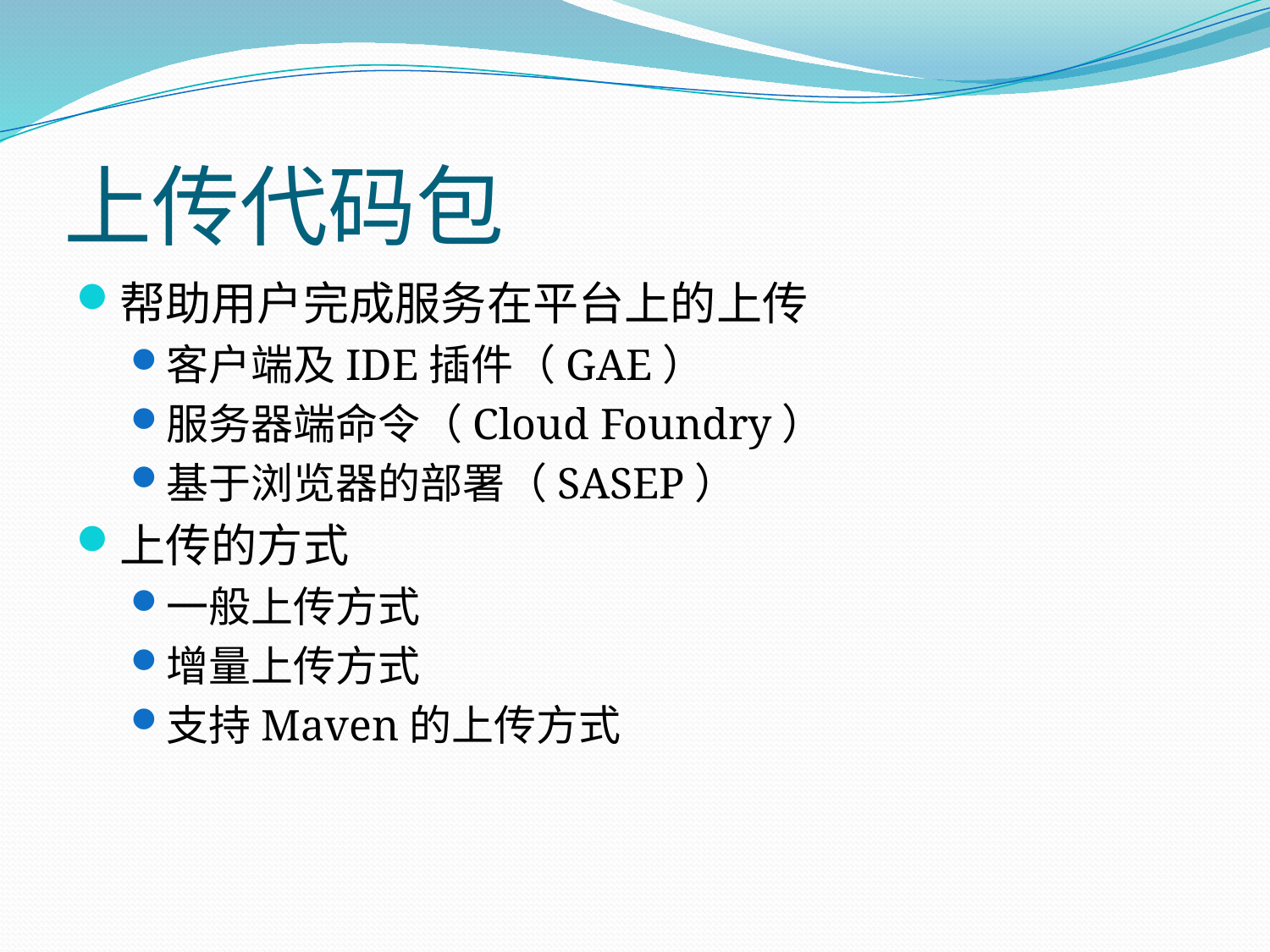

# 上传代码包
帮助用户完成服务在平台上的上传
客户端及IDE插件（GAE）
服务器端命令（Cloud Foundry）
基于浏览器的部署（SASEP）
上传的方式
一般上传方式
增量上传方式
支持Maven的上传方式